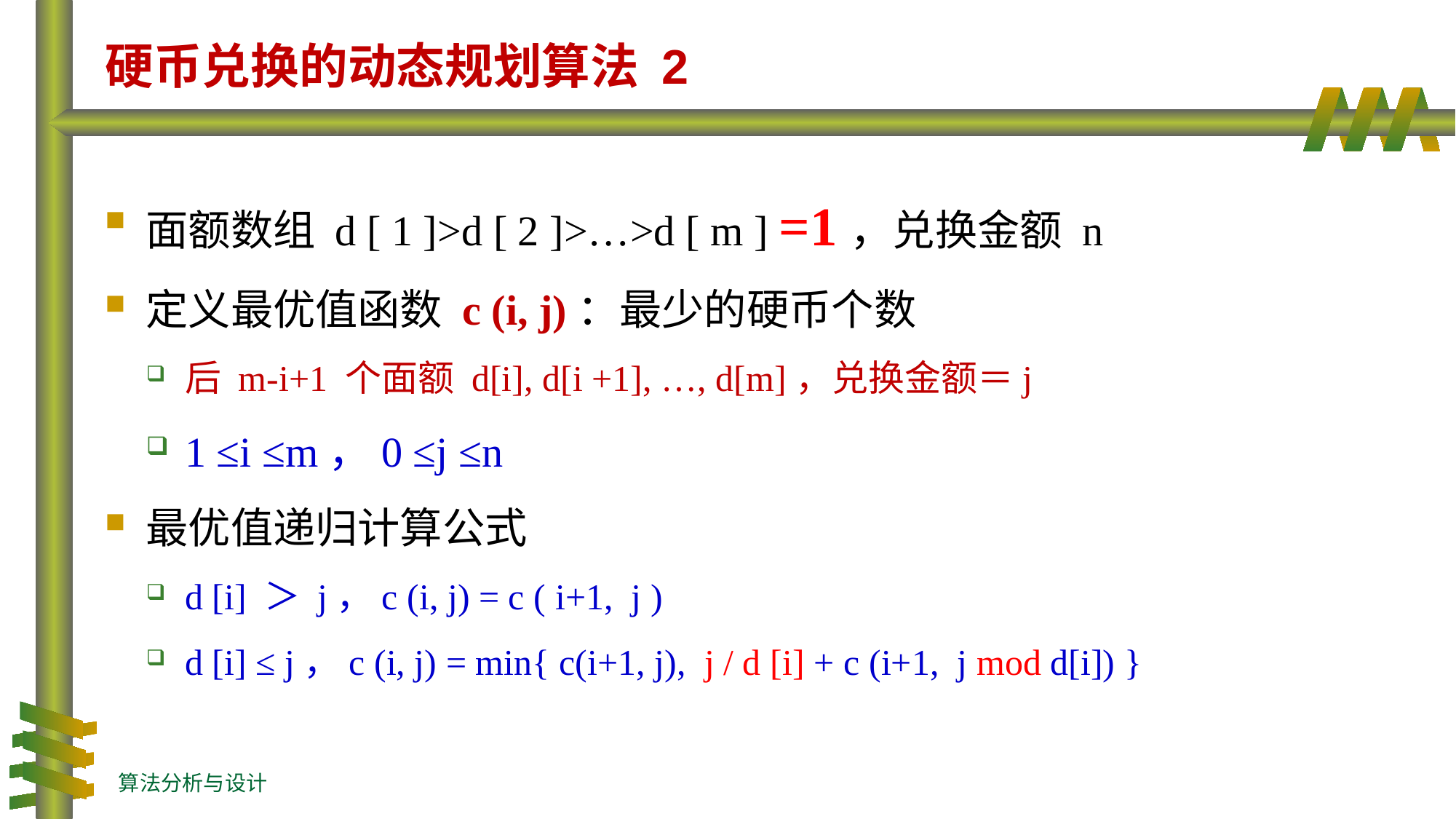

硬币兑换的动态规划算法 2
面额数组 d [ 1 ]>d [ 2 ]>…>d [ m ] =1，兑换金额 n
定义最优值函数 c (i, j)：最少的硬币个数
后 m-i+1 个面额 d[i], d[i +1], …, d[m]，兑换金额＝j
1 ≤i ≤m，0 ≤j ≤n
最优值递归计算公式
d [i] ＞ j，c (i, j) = c ( i+1,  j )
d [i] ≤ j，c (i, j) = min{ c(i+1, j),  j / d [i] + c (i+1,  j mod d[i]) }
算法分析与设计